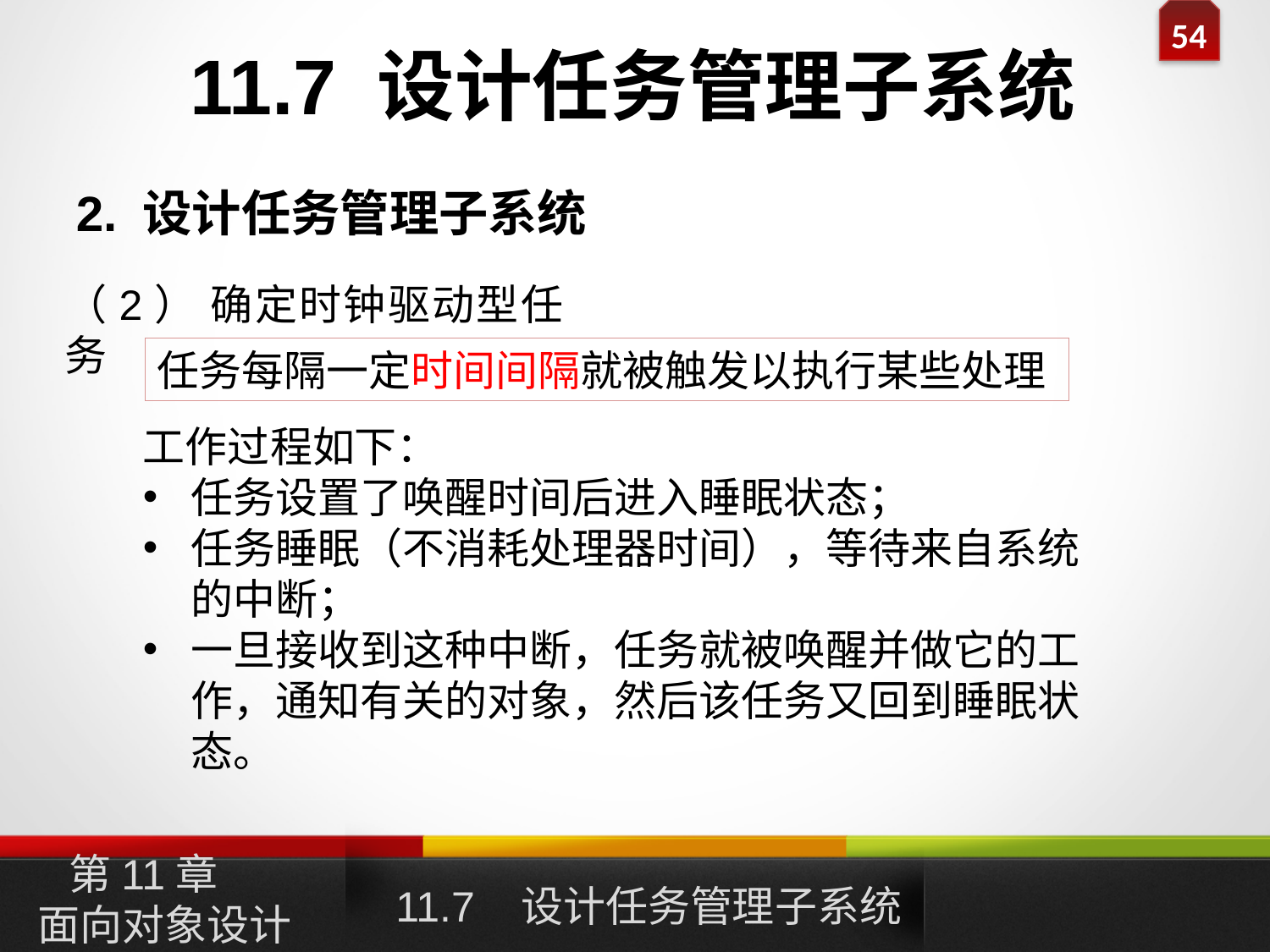

# 11.7 设计任务管理子系统
2. 设计任务管理子系统
（2） 确定时钟驱动型任务
任务每隔一定时间间隔就被触发以执行某些处理
工作过程如下：
任务设置了唤醒时间后进入睡眠状态；
任务睡眠（不消耗处理器时间），等待来自系统的中断；
一旦接收到这种中断，任务就被唤醒并做它的工作，通知有关的对象，然后该任务又回到睡眠状态。
11.7   设计任务管理子系统